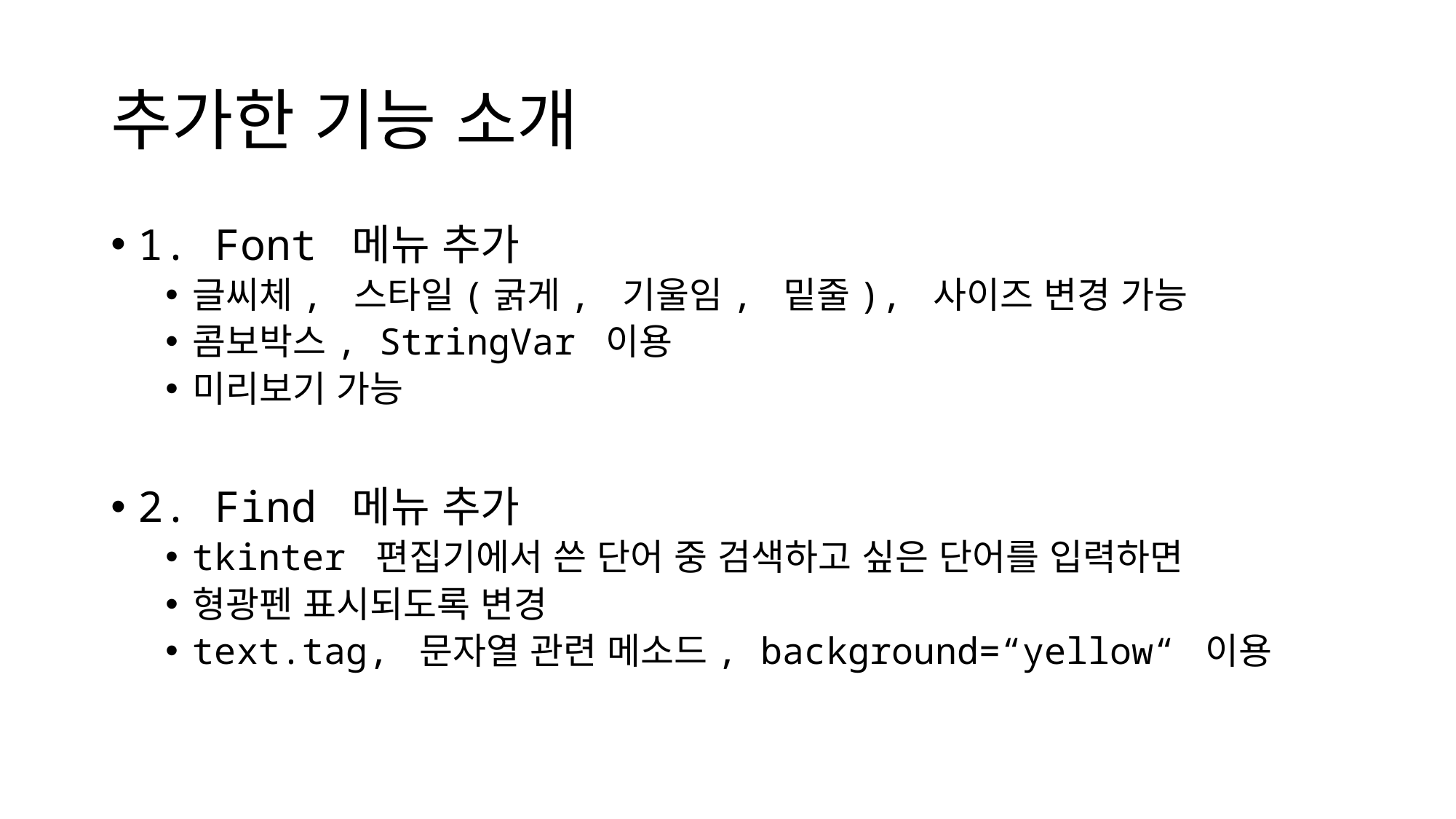

# 추가한 기능 소개
1. Font 메뉴 추가
글씨체, 스타일(굵게, 기울임, 밑줄), 사이즈 변경 가능
콤보박스, StringVar 이용
미리보기 가능

2. Find 메뉴 추가
tkinter 편집기에서 쓴 단어 중 검색하고 싶은 단어를 입력하면
형광펜 표시되도록 변경
text.tag, 문자열 관련 메소드, background=“yellow“ 이용